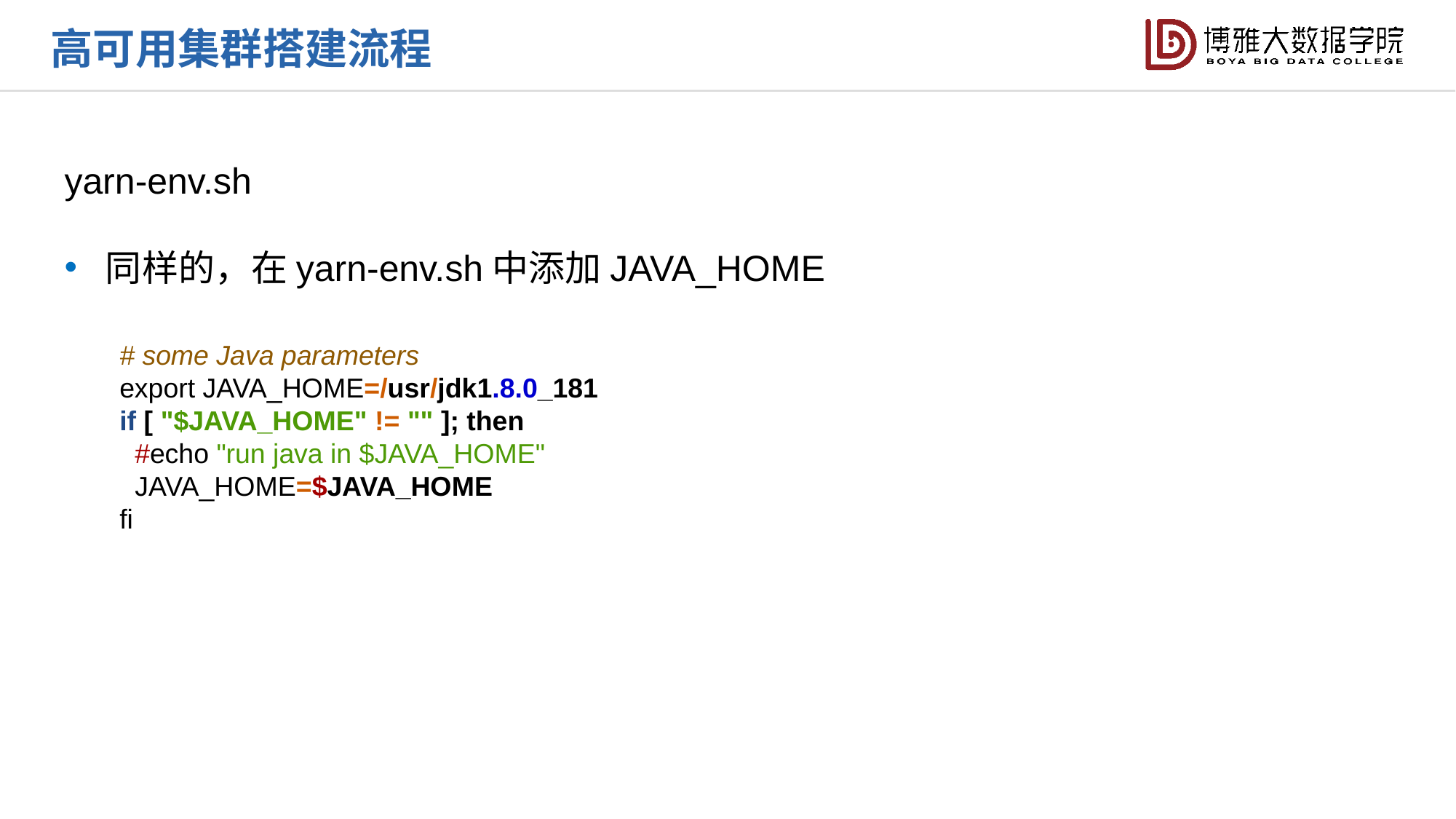

高可用集群搭建流程

yarn-env.sh

同样的，在yarn-env.sh中添加JAVA_HOME

# some Java parameters
export JAVA_HOME=/usr/jdk1.8.0_181
if [ "$JAVA_HOME" != "" ]; then
  #echo "run java in $JAVA_HOME"
  JAVA_HOME=$JAVA_HOME
fi